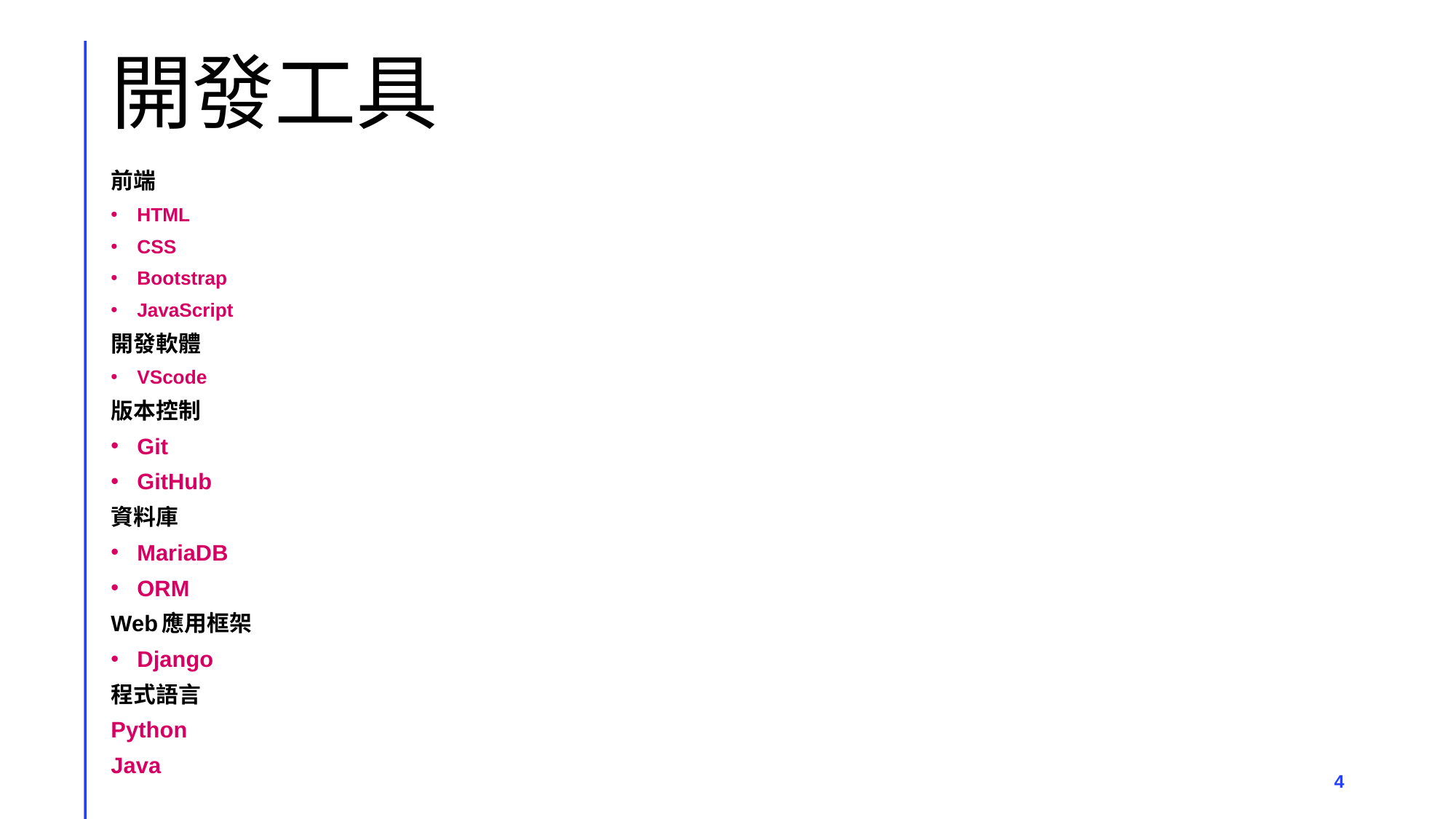

# 開發工具
前端
HTML
CSS
Bootstrap
JavaScript
開發軟體
VScode
版本控制
Git
GitHub
資料庫
MariaDB
ORM
Web應用框架
Django
程式語言
Python
Java

4